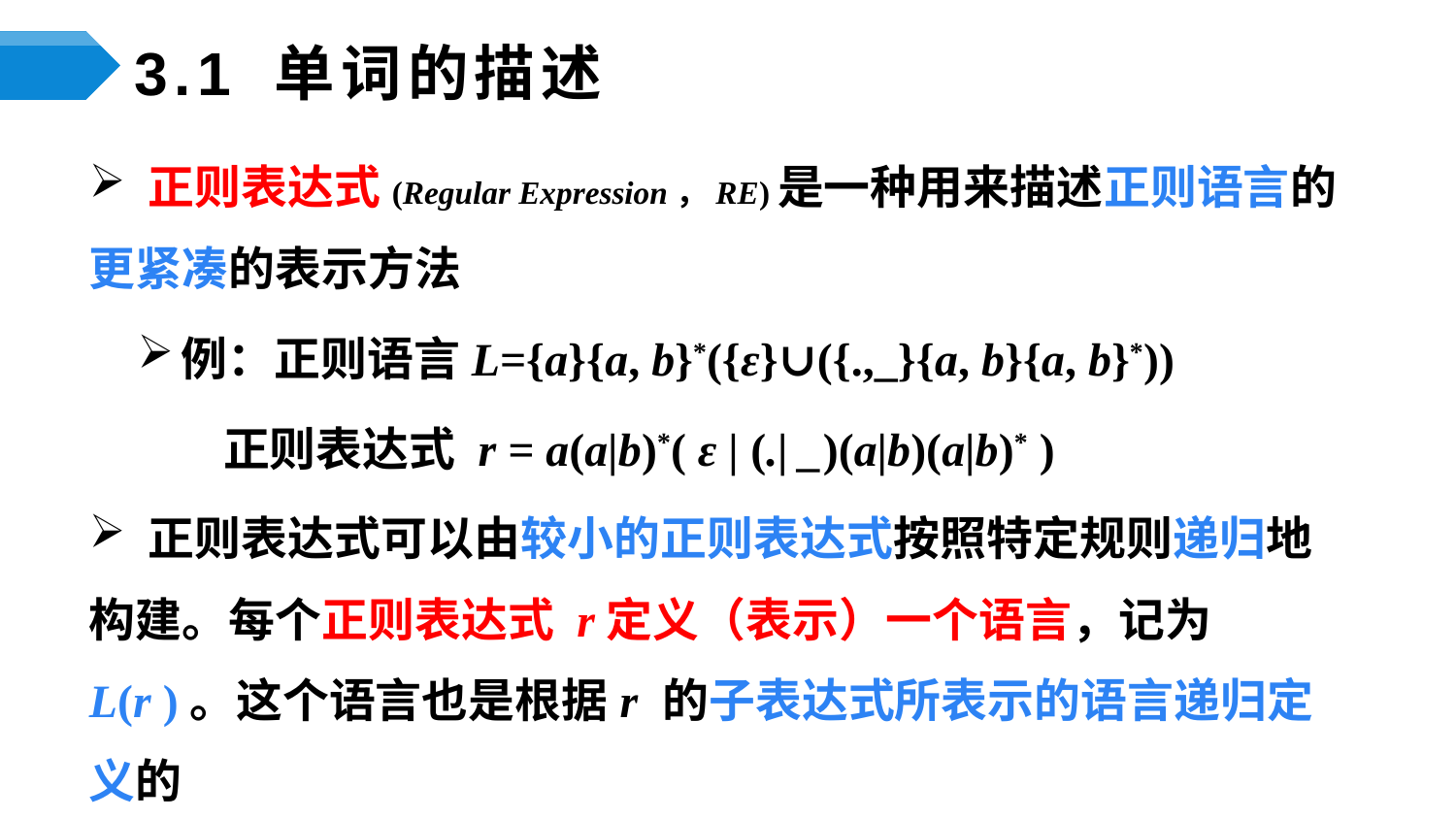

正则表达式(Regular Expression，RE)是一种用来描述正则语言的 更紧凑的表示方法
例：正则语言L={a}{a, b}*({ε}∪({.,_}{a, b}{a, b}*))
       正则表达式 r = a(a|b)*( ε | (.| _)(a|b)(a|b)* )
 正则表达式可以由较小的正则表达式按照特定规则递归地构建。每个正则表达式 r定义（表示）一个语言，记为L(r )。这个语言也是根据r 的子表达式所表示的语言递归定义的
# 3.1 单词的描述